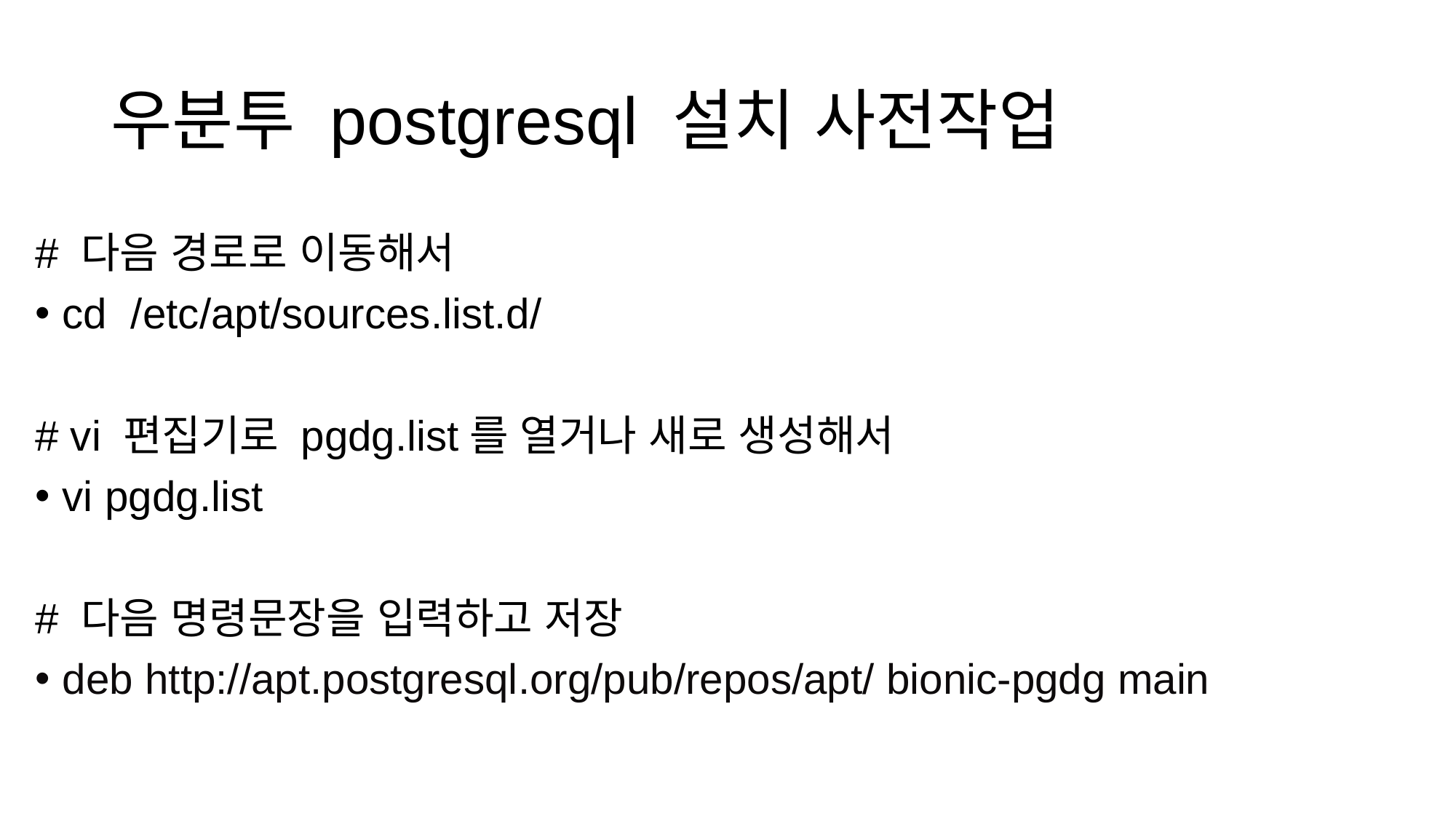

# 우분투 postgresql 설치 사전작업
# 다음 경로로 이동해서
cd  /etc/apt/sources.list.d/

# vi 편집기로 pgdg.list를 열거나 새로 생성해서
vi pgdg.list

# 다음 명령문장을 입력하고 저장
deb http://apt.postgresql.org/pub/repos/apt/ bionic-pgdg main